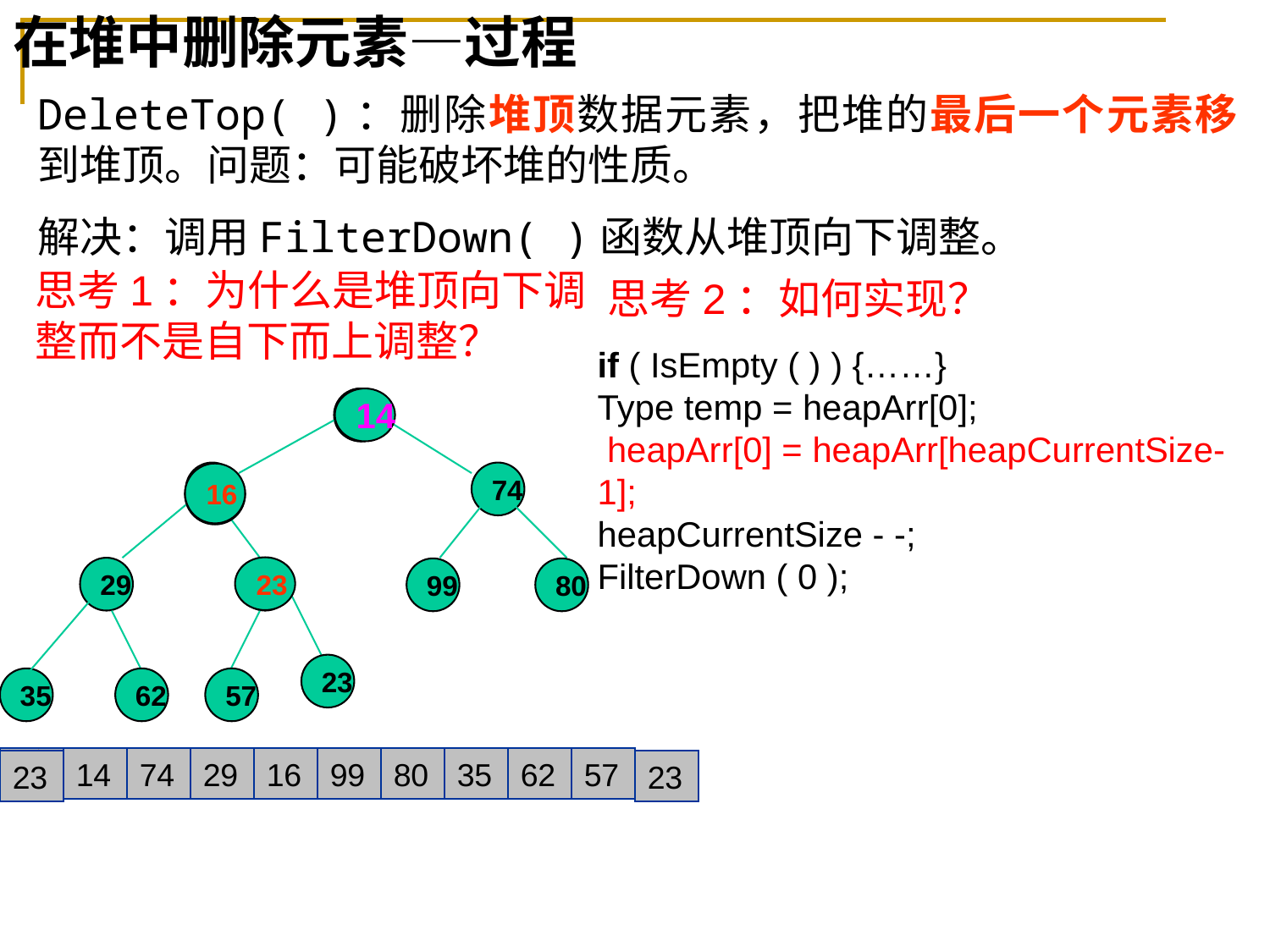

# 在堆中删除元素—过程
DeleteTop( )：删除堆顶数据元素，把堆的最后一个元素移到堆顶。问题：可能破坏堆的性质。
解决：调用FilterDown( )函数从堆顶向下调整。
思考1：为什么是堆顶向下调整而不是自下而上调整？
思考2：如何实现？
if ( IsEmpty ( ) ) {……}
Type temp = heapArr[0];
 heapArr[0] = heapArr[heapCurrentSize-1];
heapCurrentSize - -;
FilterDown ( 0 );
11

14
74

29
16
99
80

35
62
57
11
14
74
29
16
99
80
35
62
57
14
23
23
16
23

23

23
23